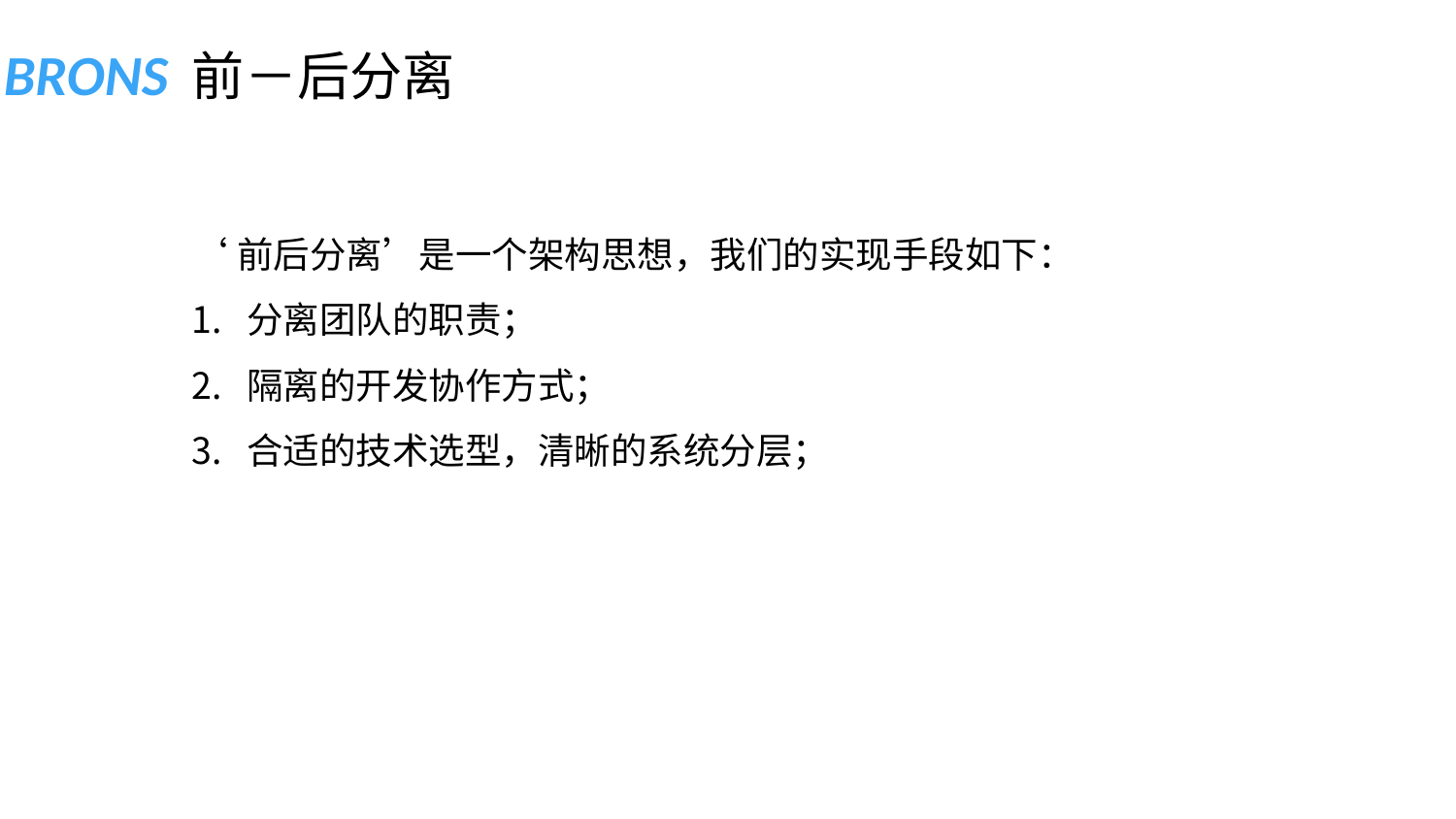

# 前－后分离
‘前后分离’是一个架构思想，我们的实现手段如下：
分离团队的职责；
隔离的开发协作方式；
合适的技术选型，清晰的系统分层；